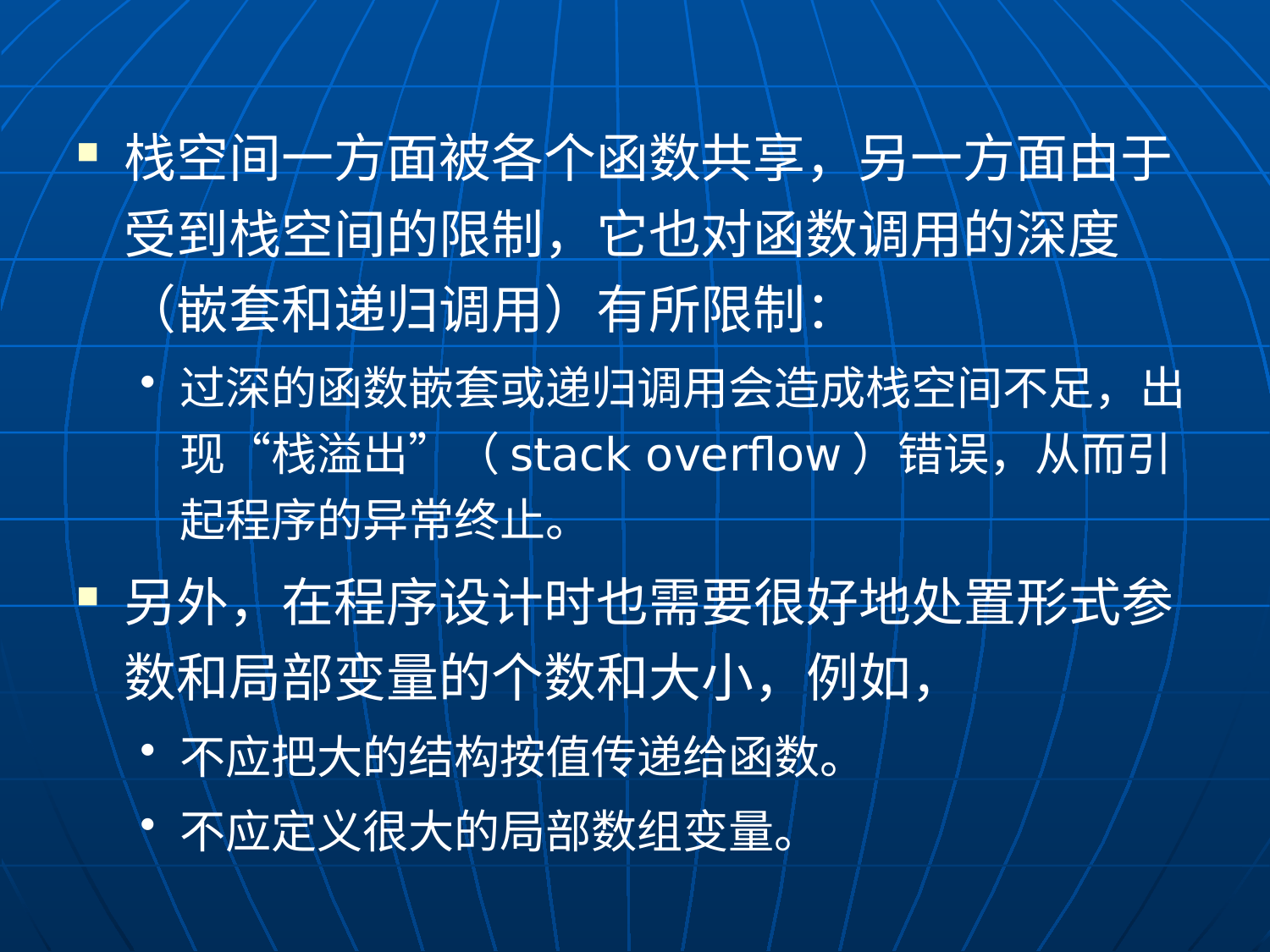

栈空间一方面被各个函数共享，另一方面由于受到栈空间的限制，它也对函数调用的深度（嵌套和递归调用）有所限制：
过深的函数嵌套或递归调用会造成栈空间不足，出现“栈溢出”（stack overflow）错误，从而引起程序的异常终止。
另外，在程序设计时也需要很好地处置形式参数和局部变量的个数和大小，例如，
不应把大的结构按值传递给函数。
不应定义很大的局部数组变量。